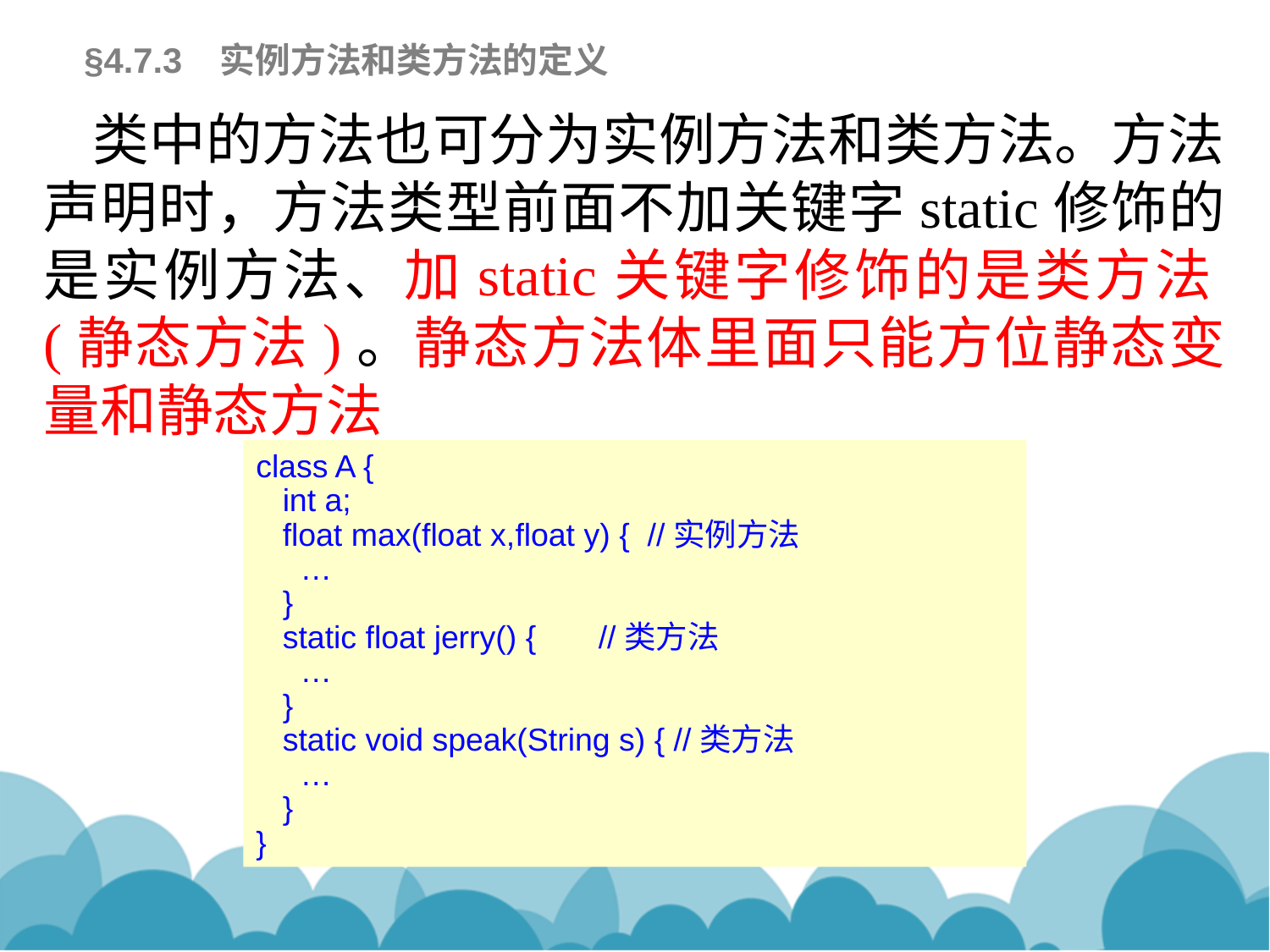

§4.7.3   实例方法和类方法的定义
    类中的方法也可分为实例方法和类方法。方法声明时，方法类型前面不加关键字static修饰的是实例方法、加static关键字修饰的是类方法(静态方法)。静态方法体里面只能方位静态变量和静态方法
class A {
   int a;
   float max(float x,float y) {  //实例方法
     …
   }
   static float jerry() {       //类方法
     …
   }
   static void speak(String s) { //类方法
     …
   }
}

89